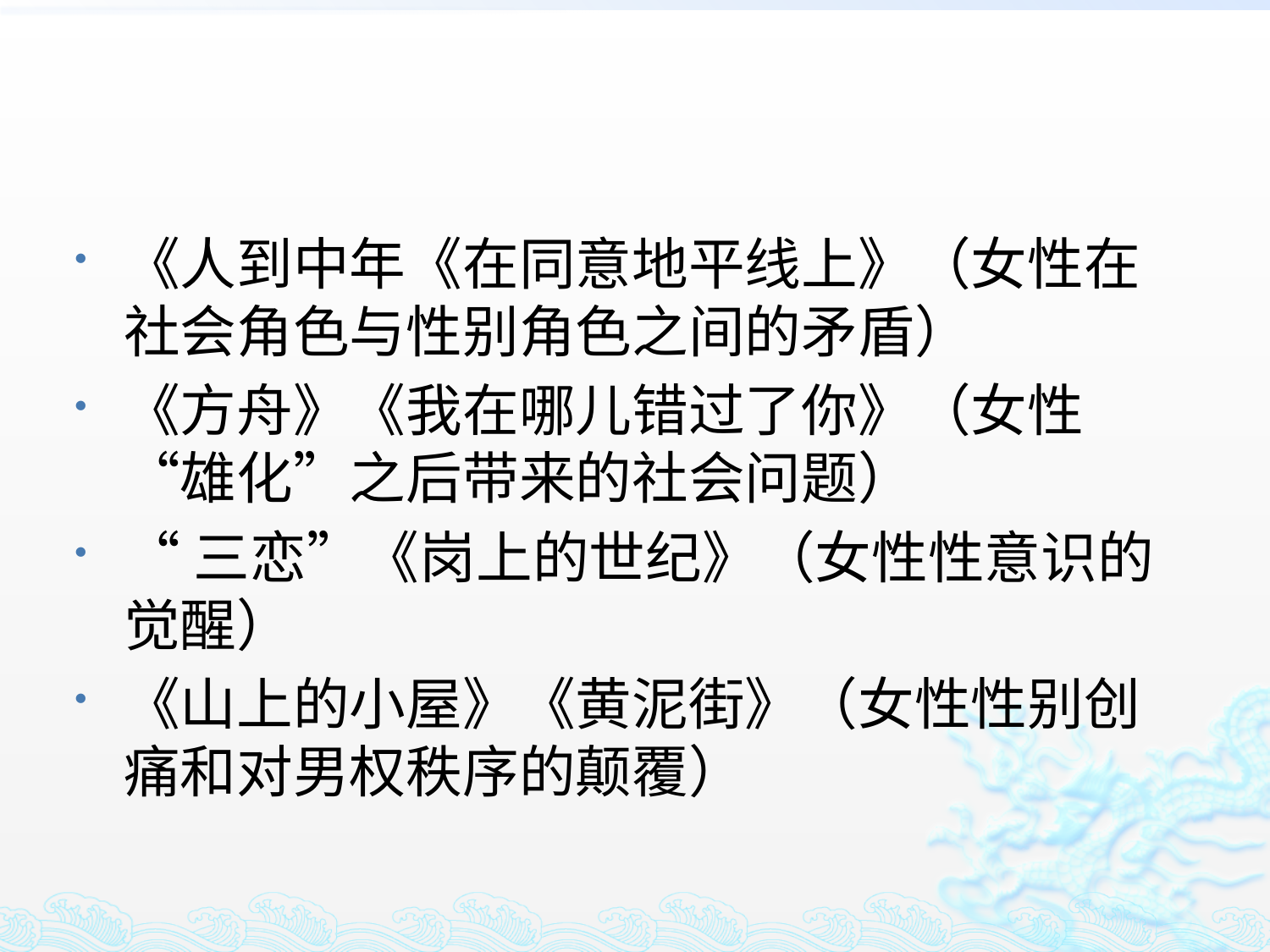

#
《人到中年《在同意地平线上》（女性在社会角色与性别角色之间的矛盾）
《方舟》《我在哪儿错过了你》（女性“雄化”之后带来的社会问题）
“三恋”《岗上的世纪》（女性性意识的觉醒）
《山上的小屋》《黄泥街》（女性性别创痛和对男权秩序的颠覆）